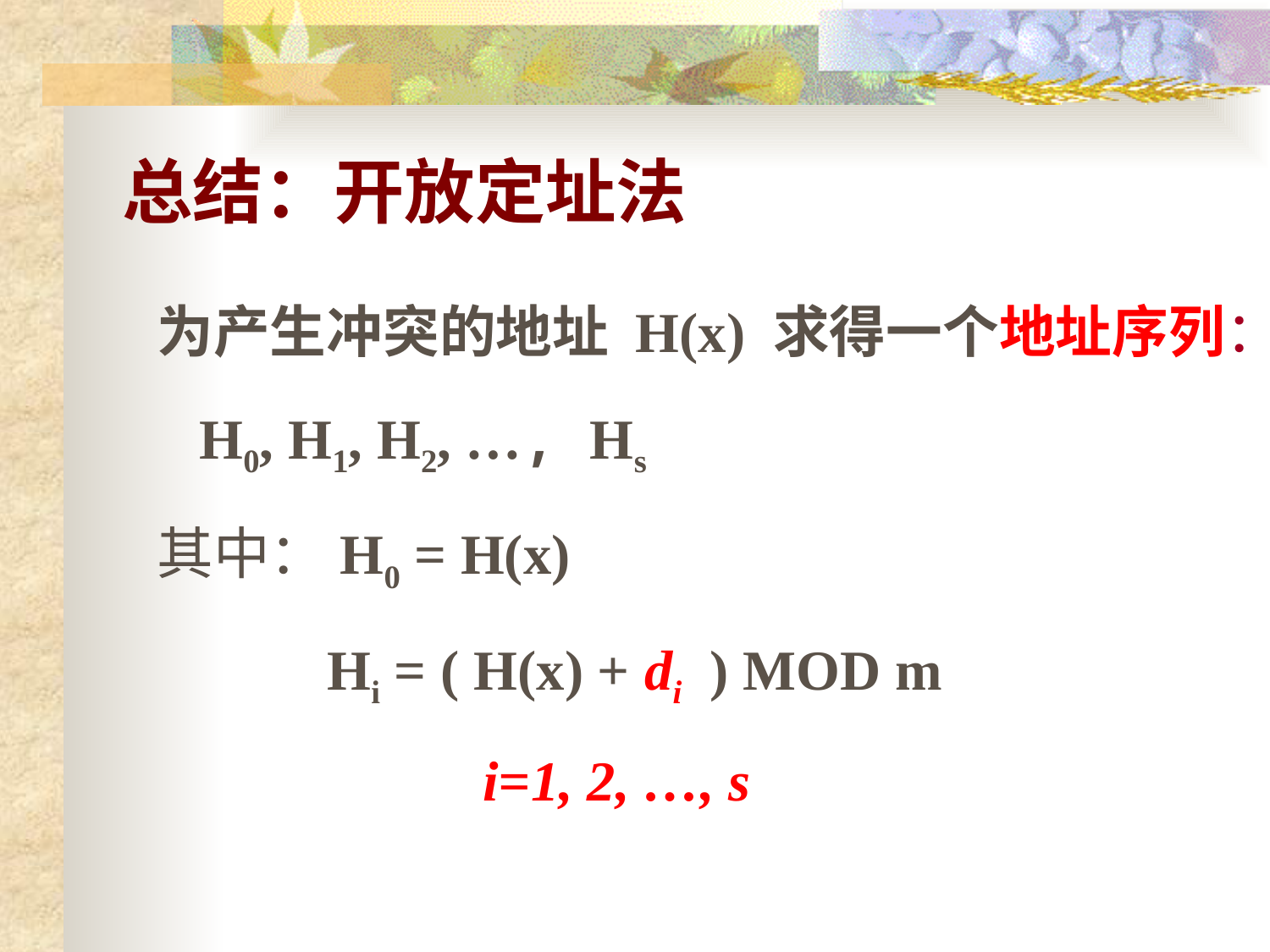

总结：开放定址法
为产生冲突的地址 H(x) 求得一个地址序列：
   H0, H1, H2, …, Hs
其中：H0 = H(x)
            Hi = ( H(x) + di  ) MOD m
                       i=1, 2, …, s